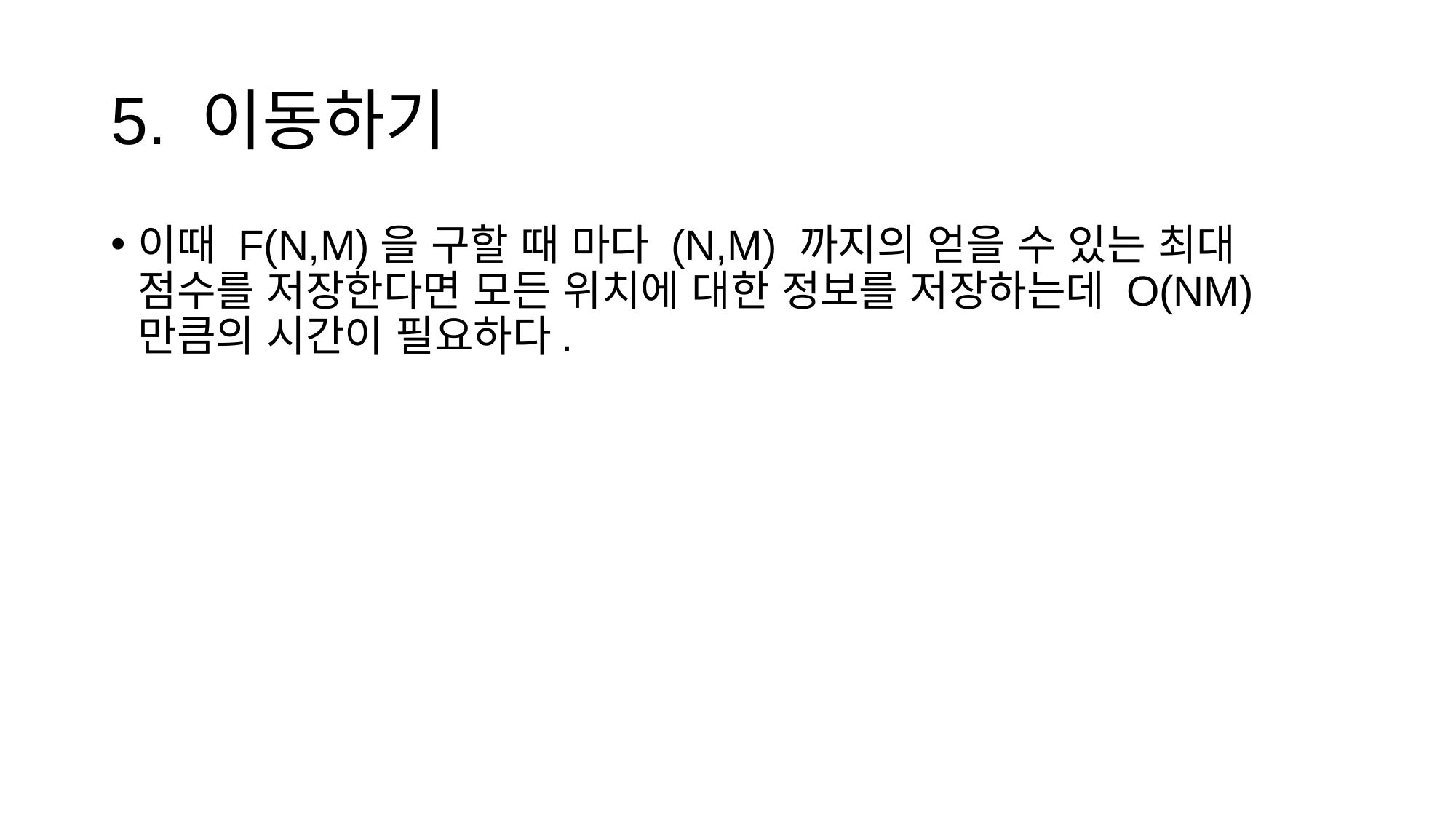

# 5. 이동하기
이때 F(N,M)을 구할 때 마다 (N,M) 까지의 얻을 수 있는 최대 점수를 저장한다면 모든 위치에 대한 정보를 저장하는데 O(NM) 만큼의 시간이 필요하다.